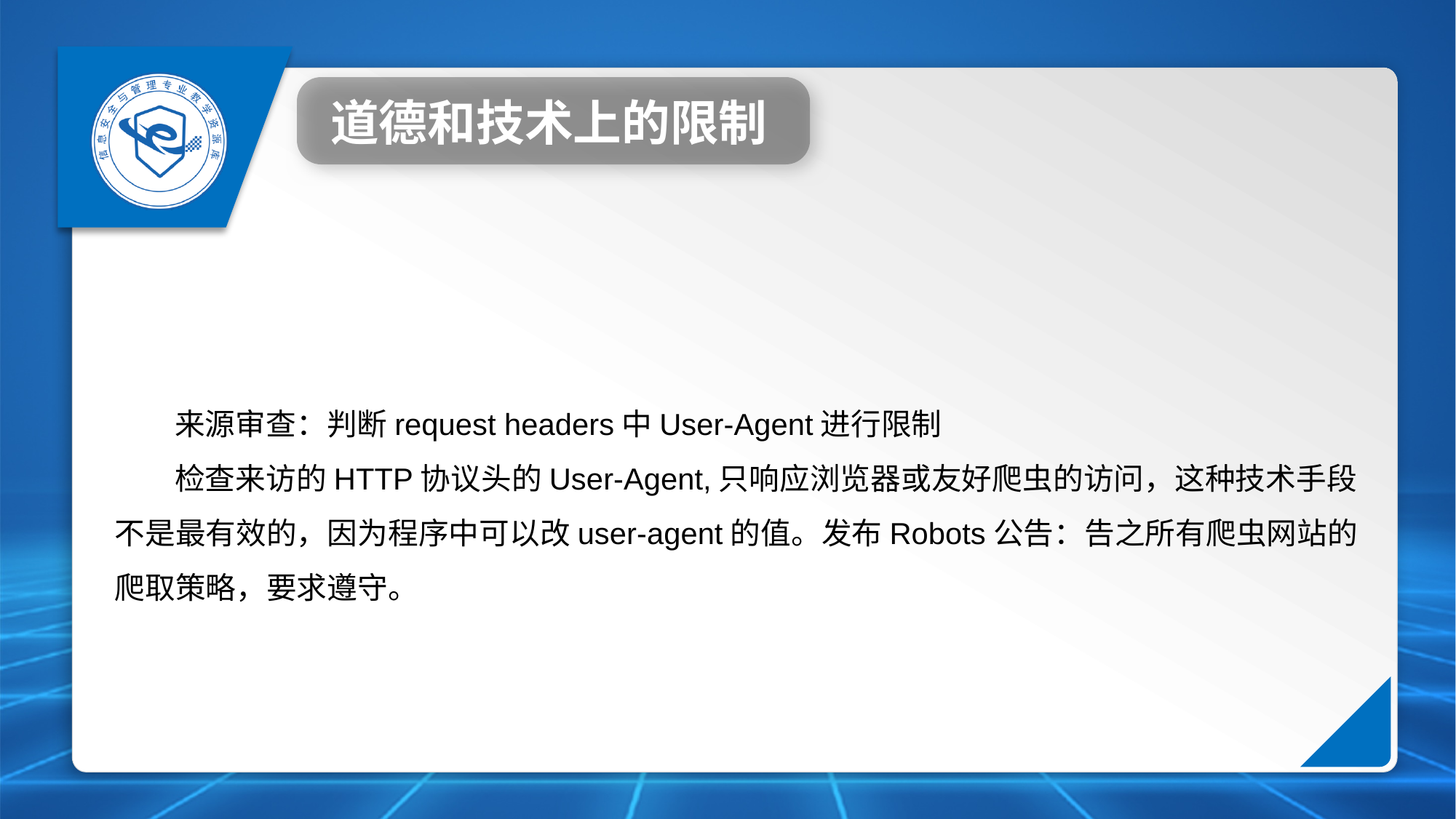

道德和技术上的限制
来源审查：判断request headers中User-Agent进行限制
检查来访的HTTP协议头的User-Agent,只响应浏览器或友好爬虫的访问，这种技术手段不是最有效的，因为程序中可以改user-agent的值。发布Robots公告：告之所有爬虫网站的爬取策略，要求遵守。